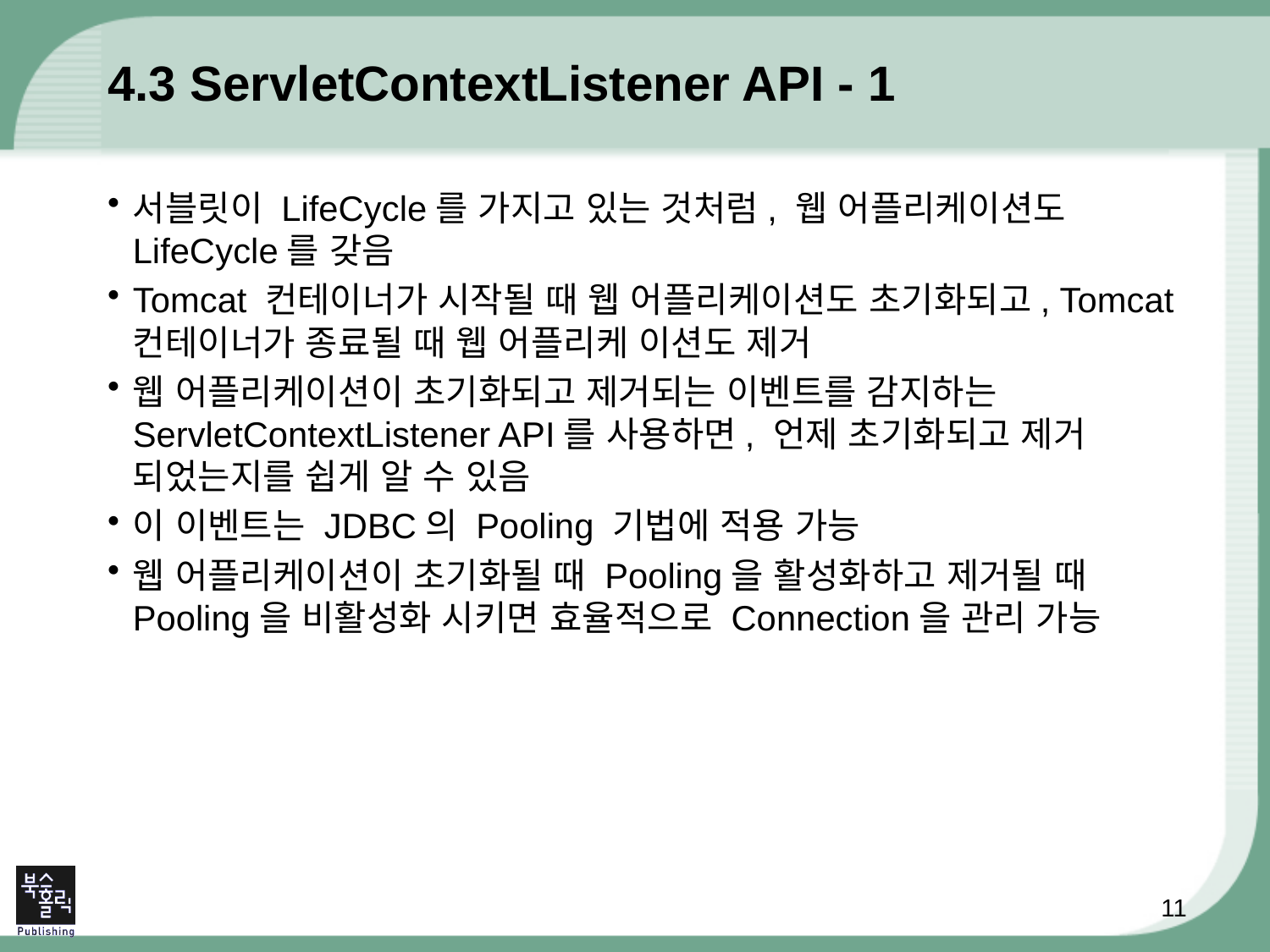

# 4.3 ServletContextListener API - 1
서블릿이 LifeCycle를 가지고 있는 것처럼, 웹 어플리케이션도 LifeCycle를 갖음
Tomcat 컨테이너가 시작될 때 웹 어플리케이션도 초기화되고, Tomcat 컨테이너가 종료될 때 웹 어플리케 이션도 제거
웹 어플리케이션이 초기화되고 제거되는 이벤트를 감지하는 ServletContextListener API를 사용하면, 언제 초기화되고 제거 되었는지를 쉽게 알 수 있음
이 이벤트는 JDBC의 Pooling 기법에 적용 가능
웹 어플리케이션이 초기화될 때 Pooling을 활성화하고 제거될 때 Pooling을 비활성화 시키면 효율적으로 Connection을 관리 가능
11